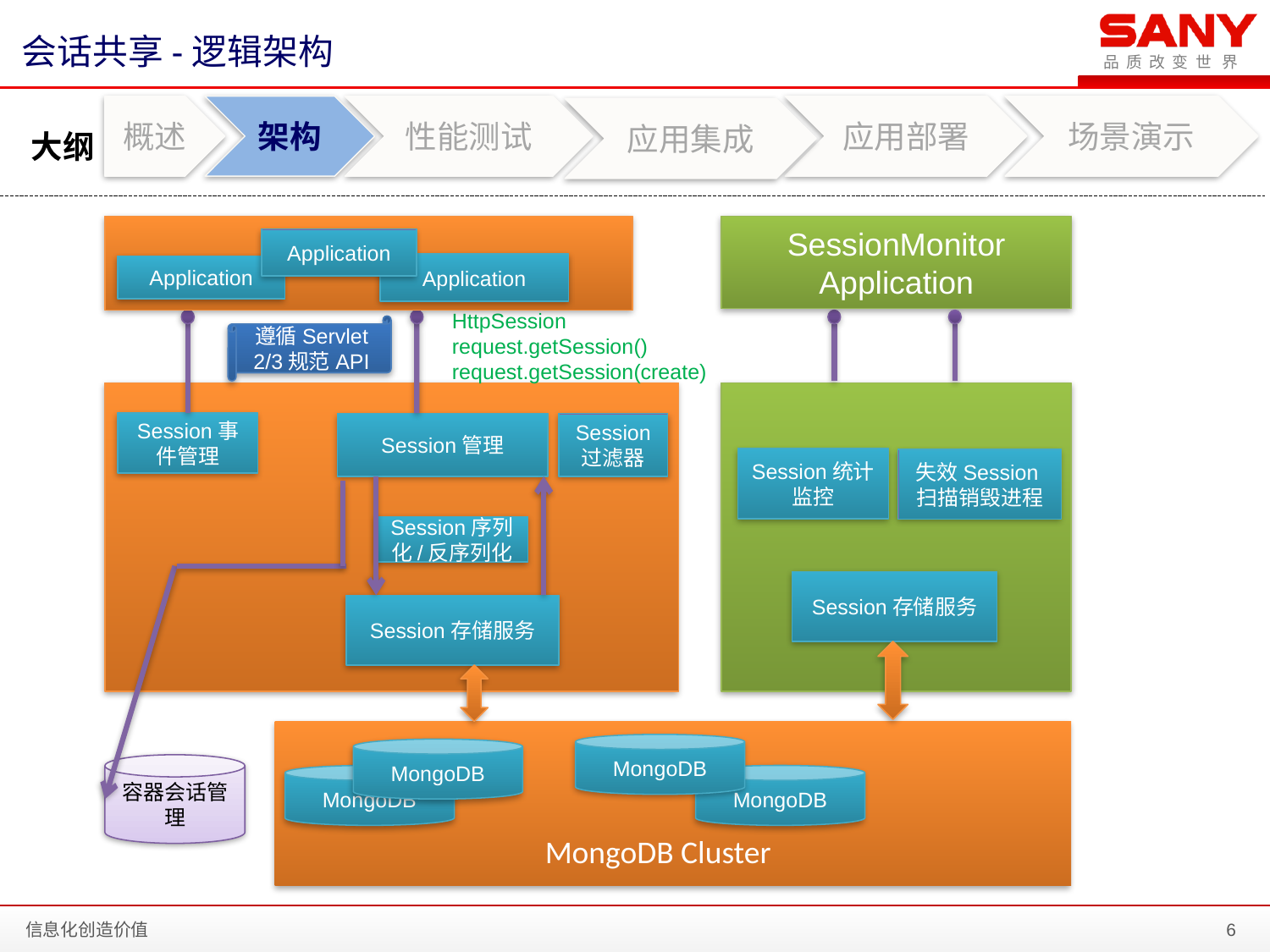

# 会话共享-逻辑架构
大纲
应用部署
场景演示
概述
架构
性能测试
应用集成

SessionMonitor Application
Application
Application
Application
HttpSession
request.getSession()
request.getSession(create)

遵循Servlet 2/3规范API

Session事件管理
Session管理
Session
过滤器
Session统计监控
失效Session扫描销毁进程
Session序列化/反序列化
Session存储服务
Session存储服务

MongoDB
MongoDB
容器会话管理
MongoDB
MongoDB
MongoDB Cluster
6
信息化创造价值